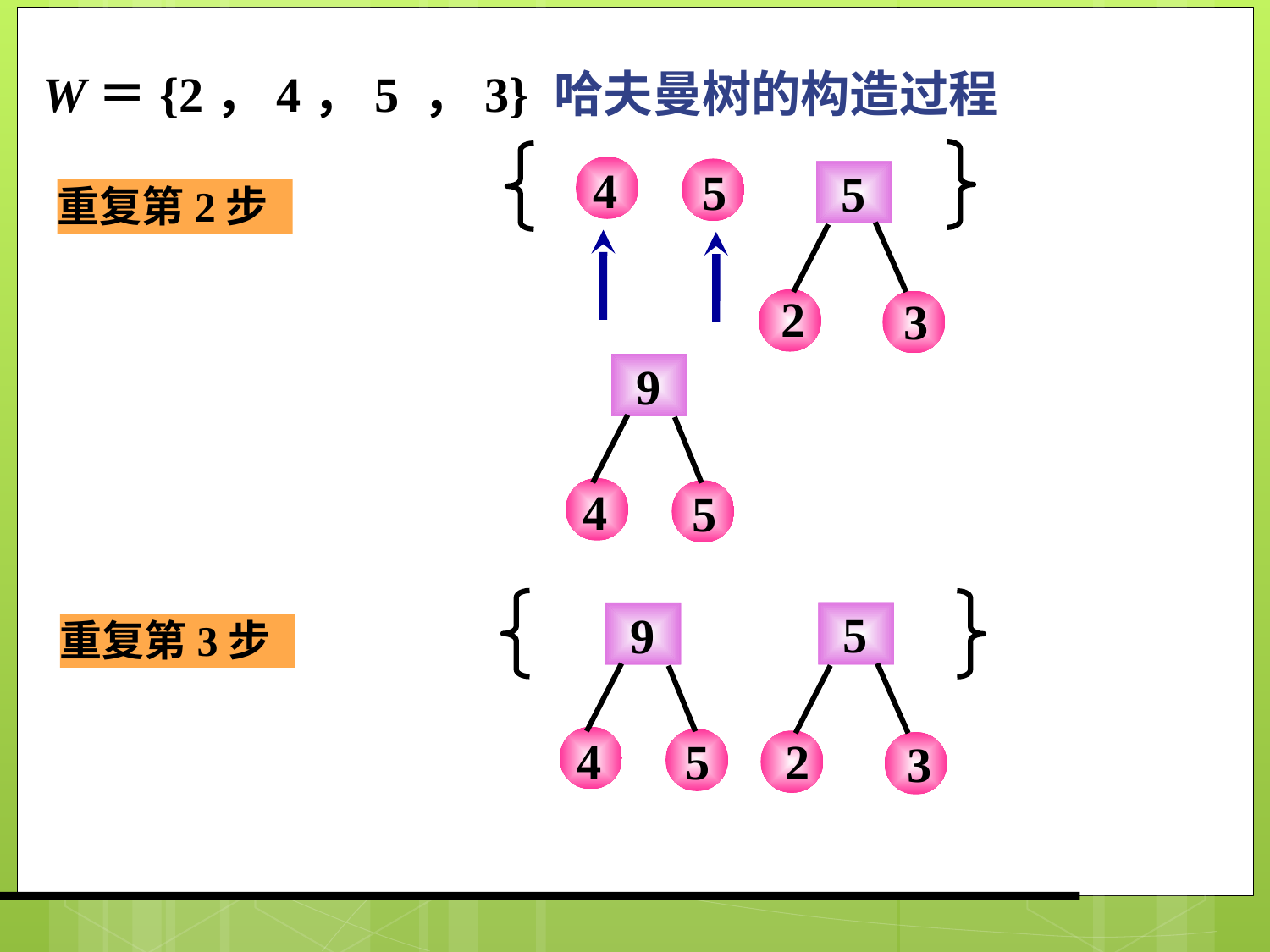

W＝{2，4，5 ，3} 哈夫曼树的构造过程

4
5
 5
重复第2步

2

3

 9

4
5

 5
 9

4
2

5

3
重复第3步